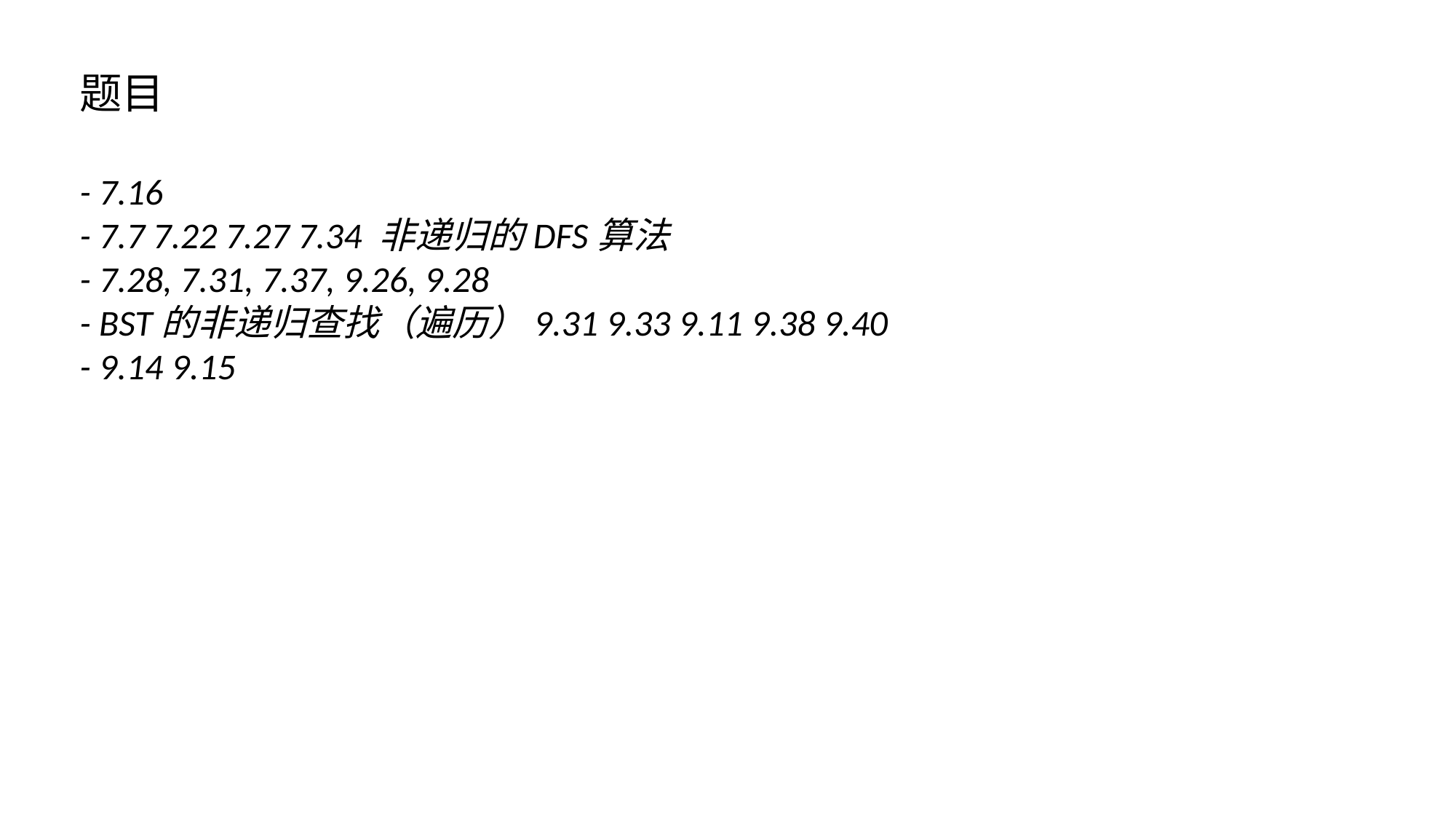

题目

- 7.16
- 7.7 7.22 7.27 7.34 非递归的DFS算法
- 7.28, 7.31, 7.37, 9.26, 9.28
- BST的非递归查找（遍历）9.31 9.33 9.11 9.38 9.40
- 9.14 9.15